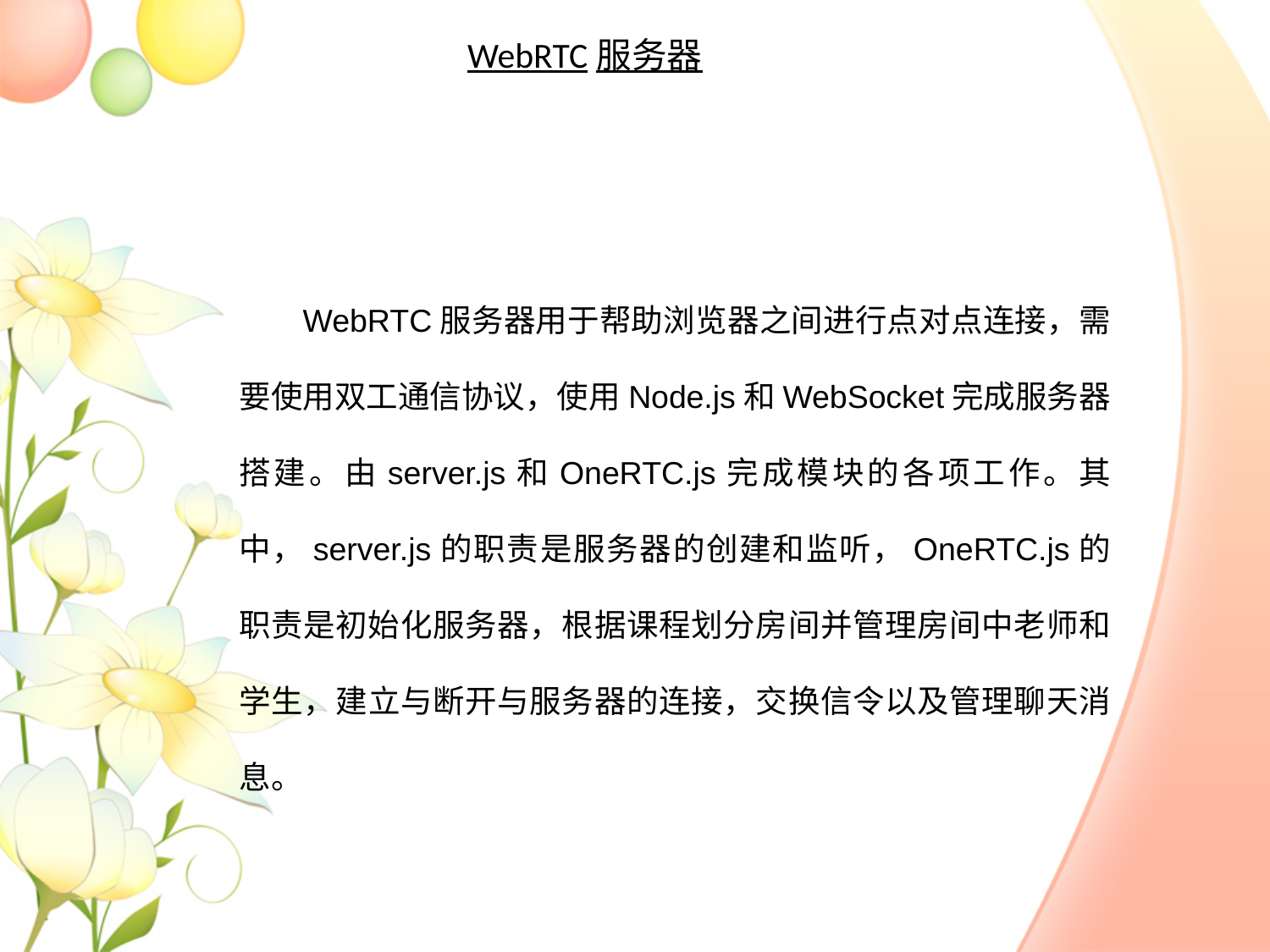

WebRTC服务器
       WebRTC服务器用于帮助浏览器之间进行点对点连接，需要使用双工通信协议，使用Node.js和WebSocket完成服务器搭建。由server.js和OneRTC.js完成模块的各项工作。其中，server.js的职责是服务器的创建和监听，OneRTC.js的职责是初始化服务器，根据课程划分房间并管理房间中老师和学生，建立与断开与服务器的连接，交换信令以及管理聊天消息。